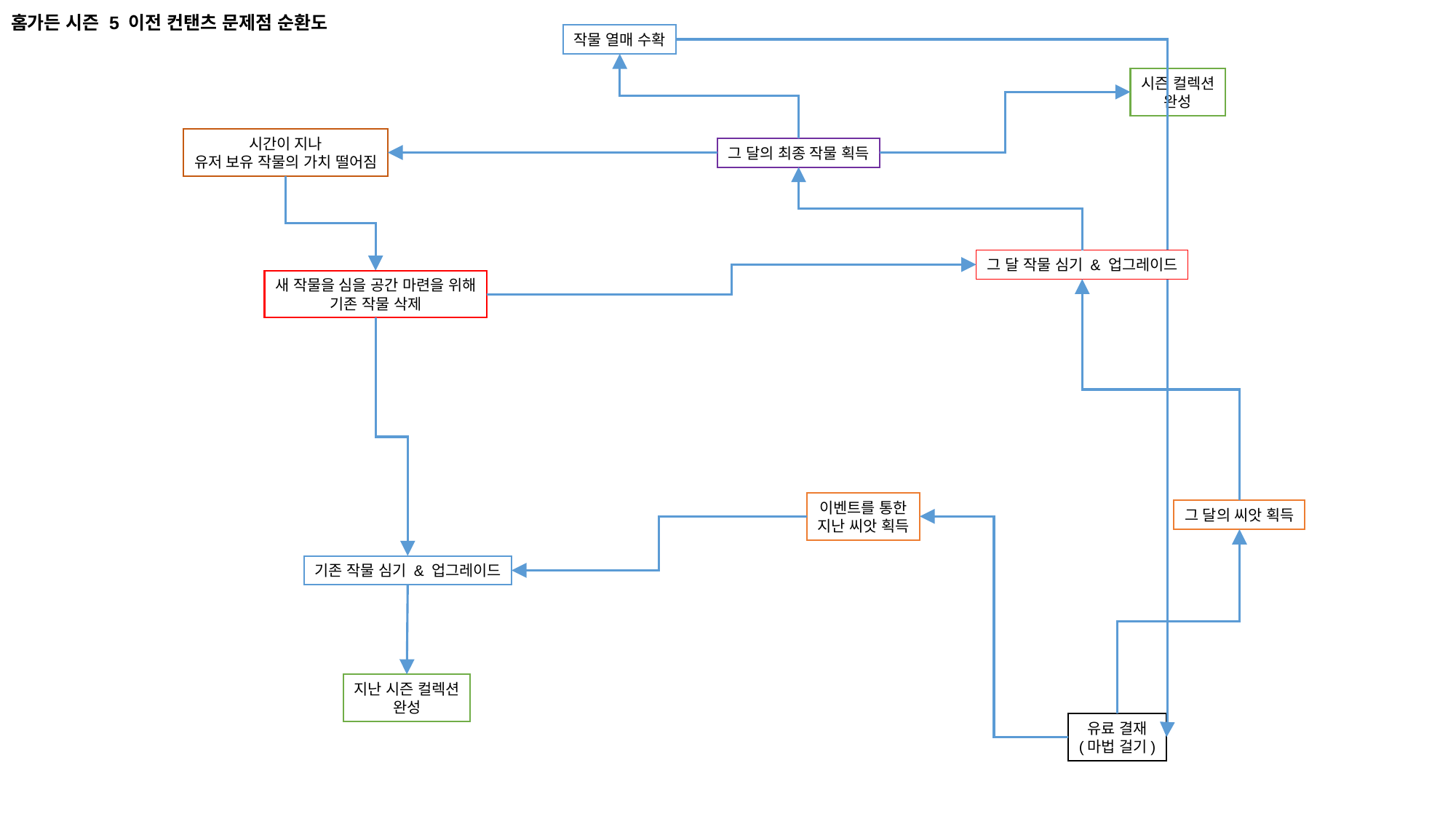

# 홈가든 시즌 5 이전 컨탠츠 문제점 순환도
작물 열매 수확
시즌 컬렉션
완성
시간이 지나
유저 보유 작물의 가치 떨어짐
그 달의 최종 작물 획득
그 달 작물 심기 & 업그레이드
새 작물을 심을 공간 마련을 위해
기존 작물 삭제
이벤트를 통한
지난 씨앗 획득
그 달의 씨앗 획득
기존 작물 심기 & 업그레이드
지난 시즌 컬렉션
완성
유료 결재
(마법 걸기)